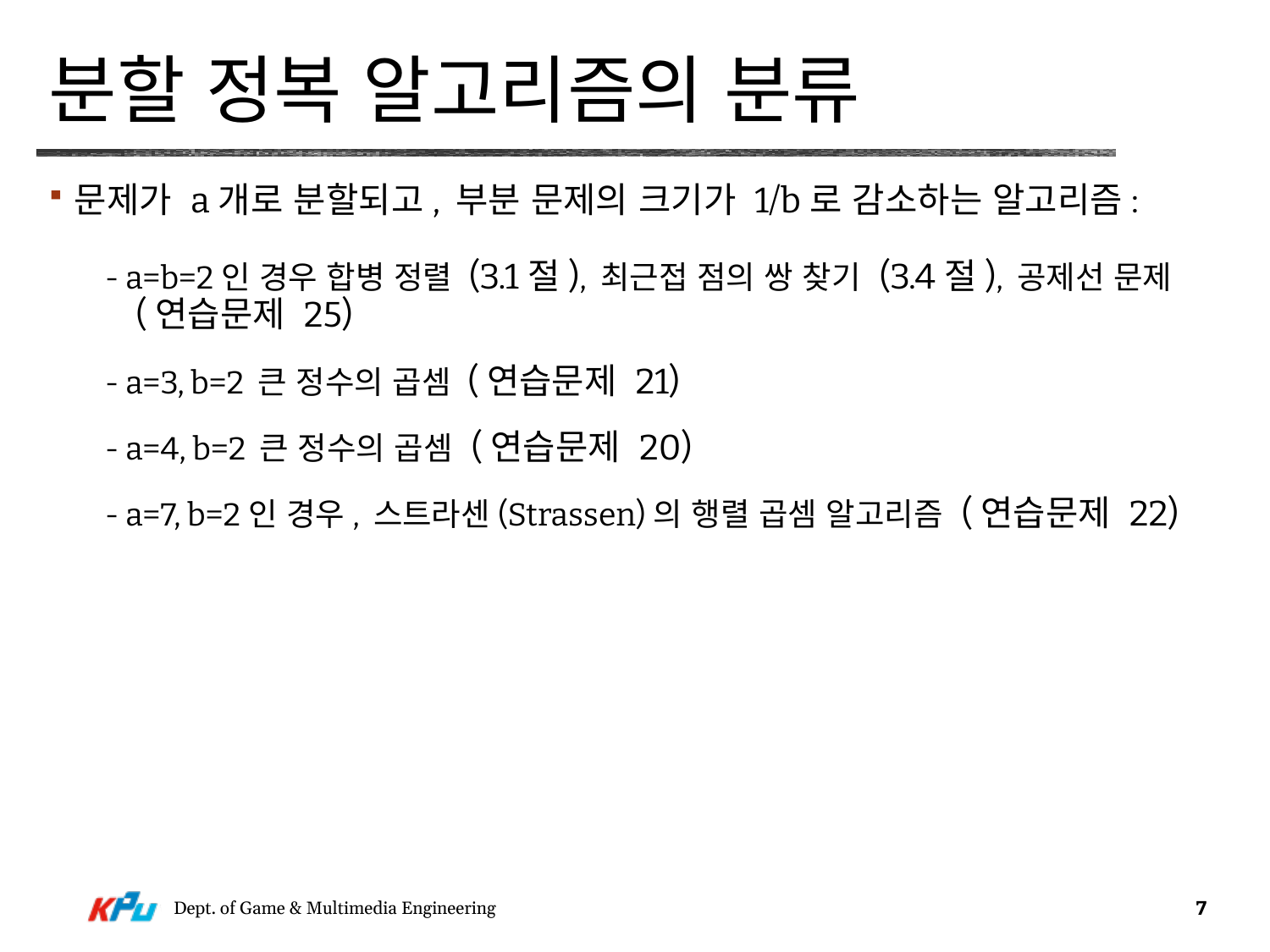

# 분할 정복 알고리즘의 분류
문제가 a개로 분할되고, 부분 문제의 크기가 1/b로 감소하는 알고리즘:
- a=b=2인 경우 합병 정렬 (3.1절), 최근접 점의 쌍 찾기 (3.4절), 공제선 문제 (연습문제 25)
- a=3, b=2 큰 정수의 곱셈 (연습문제 21)
- a=4, b=2 큰 정수의 곱셈 (연습문제 20)
- a=7, b=2인 경우, 스트라센(Strassen)의 행렬 곱셈 알고리즘 (연습문제 22)
Dept. of Game & Multimedia Engineering
7